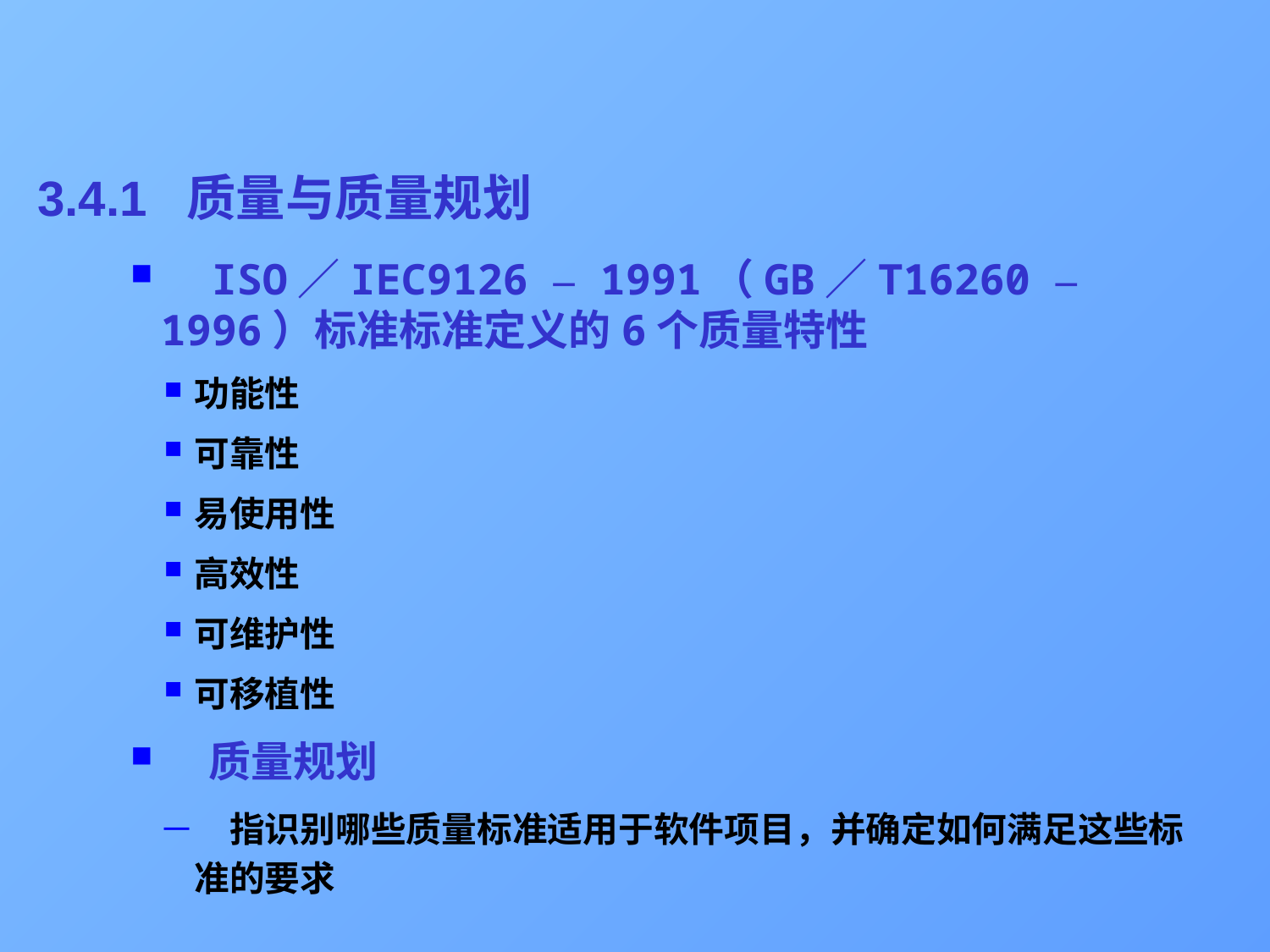

# 3.4.1  质量与质量规划
  ISO／IEC9126 – 1991（GB／T16260 – 1996）标准标准定义的6个质量特性
功能性
可靠性
易使用性
高效性
可维护性
可移植性
    质量规划
　指识别哪些质量标准适用于软件项目，并确定如何满足这些标准的要求